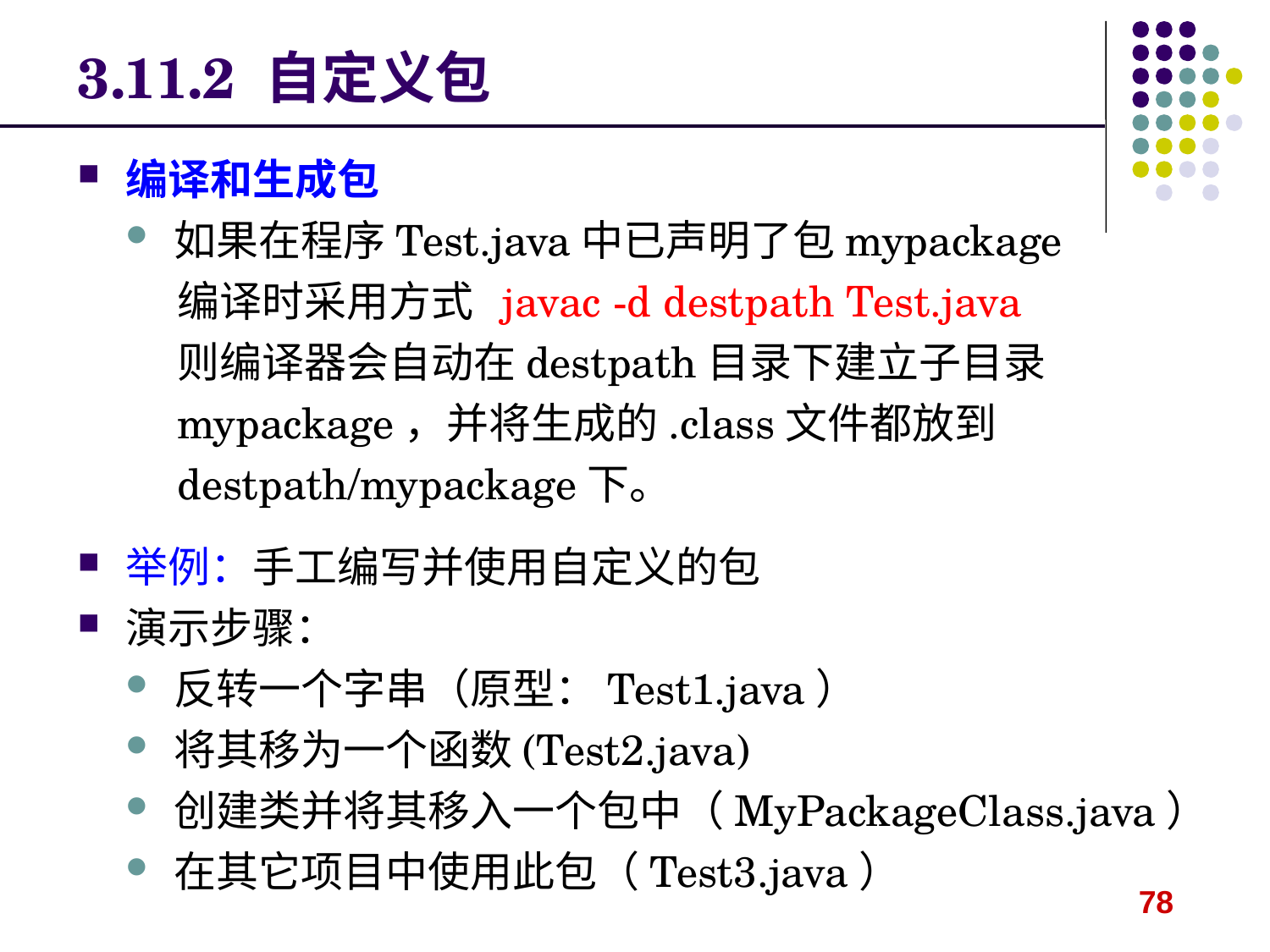

# 3.11.2 自定义包
编译和生成包
如果在程序Test.java中已声明了包mypackage
编译时采用方式  javac -d destpath Test.java
则编译器会自动在destpath目录下建立子目录mypackage，并将生成的.class文件都放到destpath/mypackage下。
举例：手工编写并使用自定义的包
演示步骤：
反转一个字串（原型：Test1.java）
将其移为一个函数(Test2.java)
创建类并将其移入一个包中（MyPackageClass.java）
在其它项目中使用此包（Test3.java）